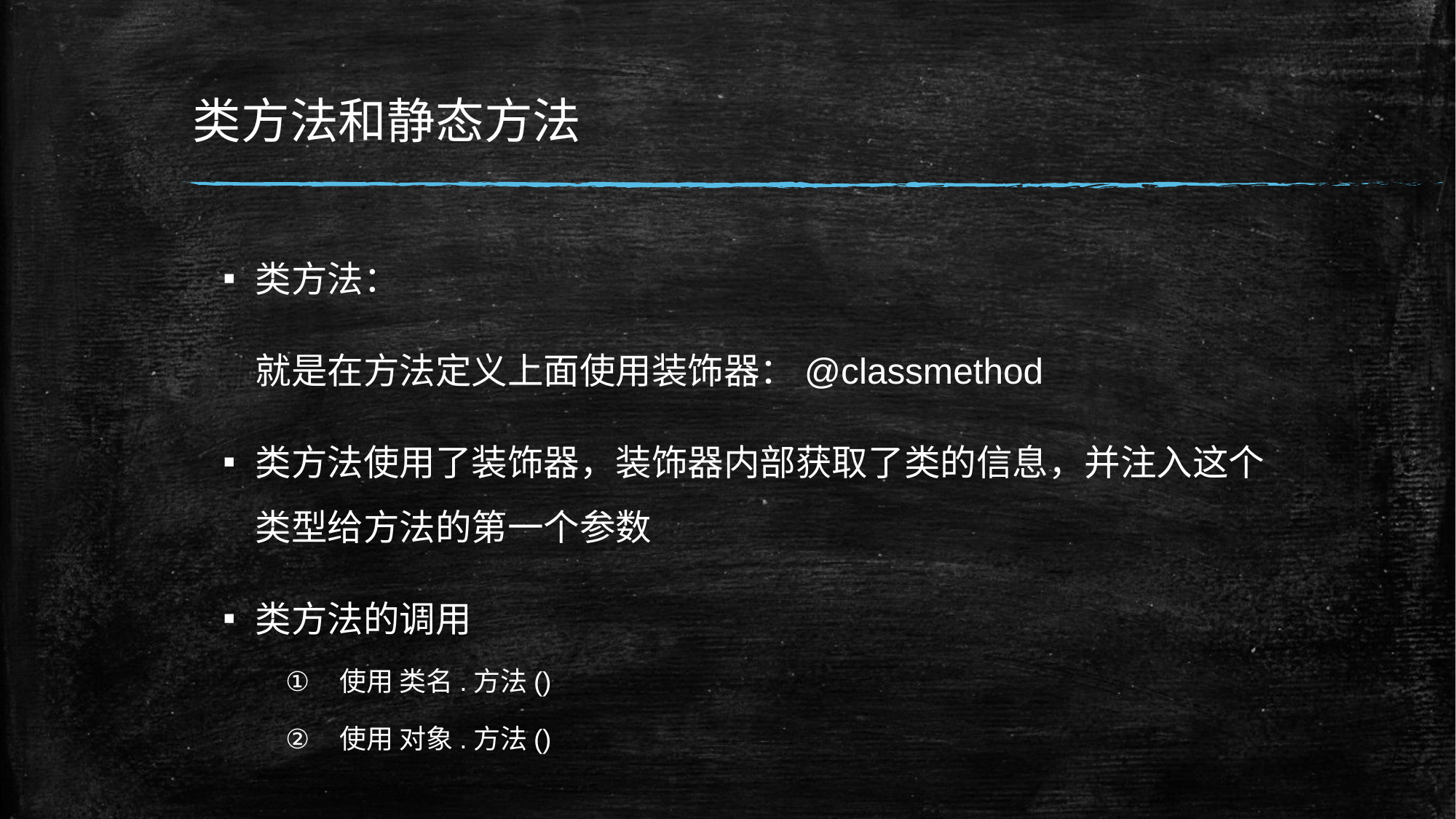

# 类方法和静态方法
类方法：
   就是在方法定义上面使用装饰器：@classmethod
类方法使用了装饰器，装饰器内部获取了类的信息，并注入这个类型给方法的第一个参数
类方法的调用
使用 类名.方法()
使用 对象.方法()